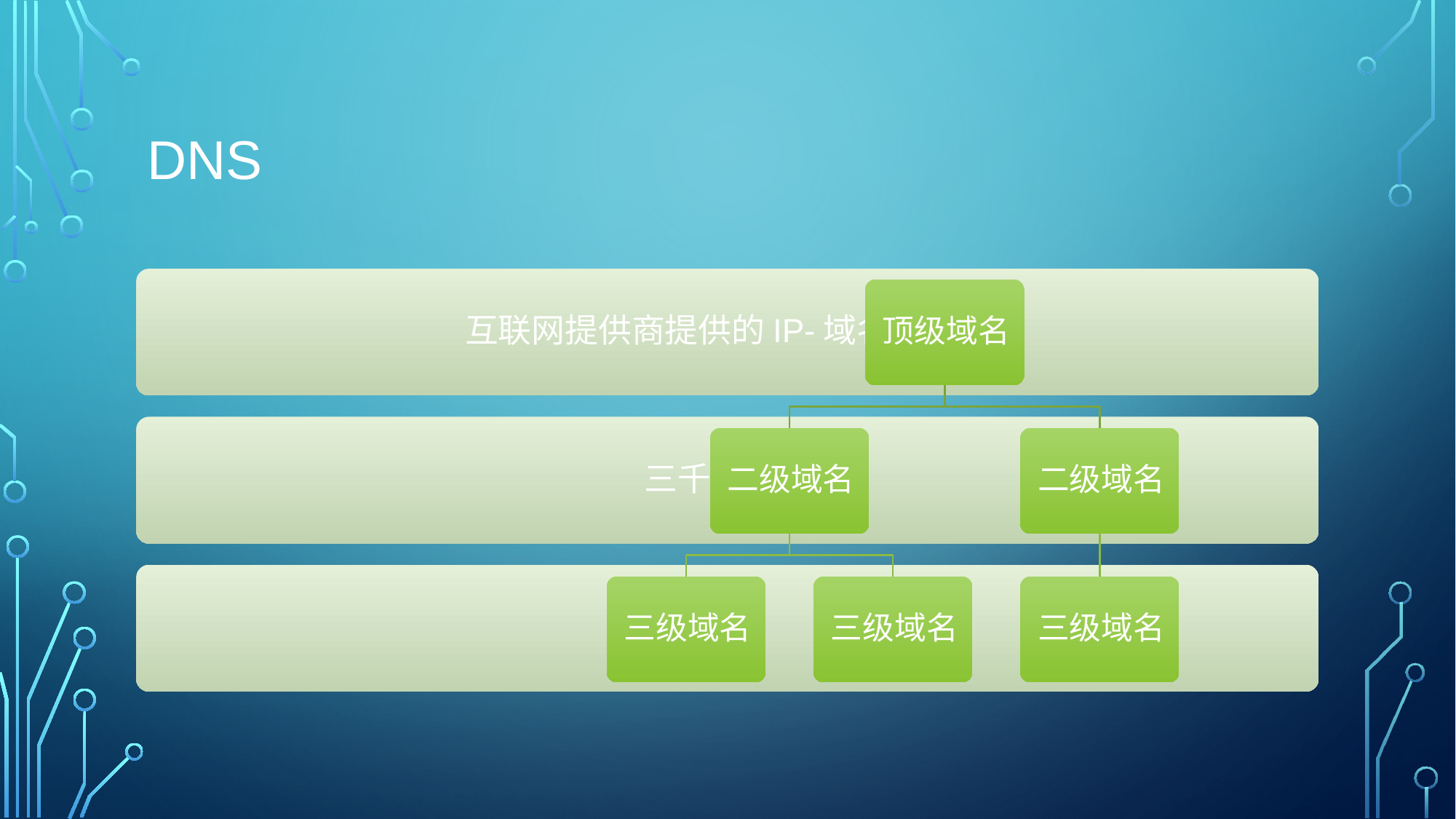

# DNS

三千万多个
互联网提供商提供的IP-域名映射树
顶级域名
二级域名
三级域名
三级域名
二级域名
三级域名